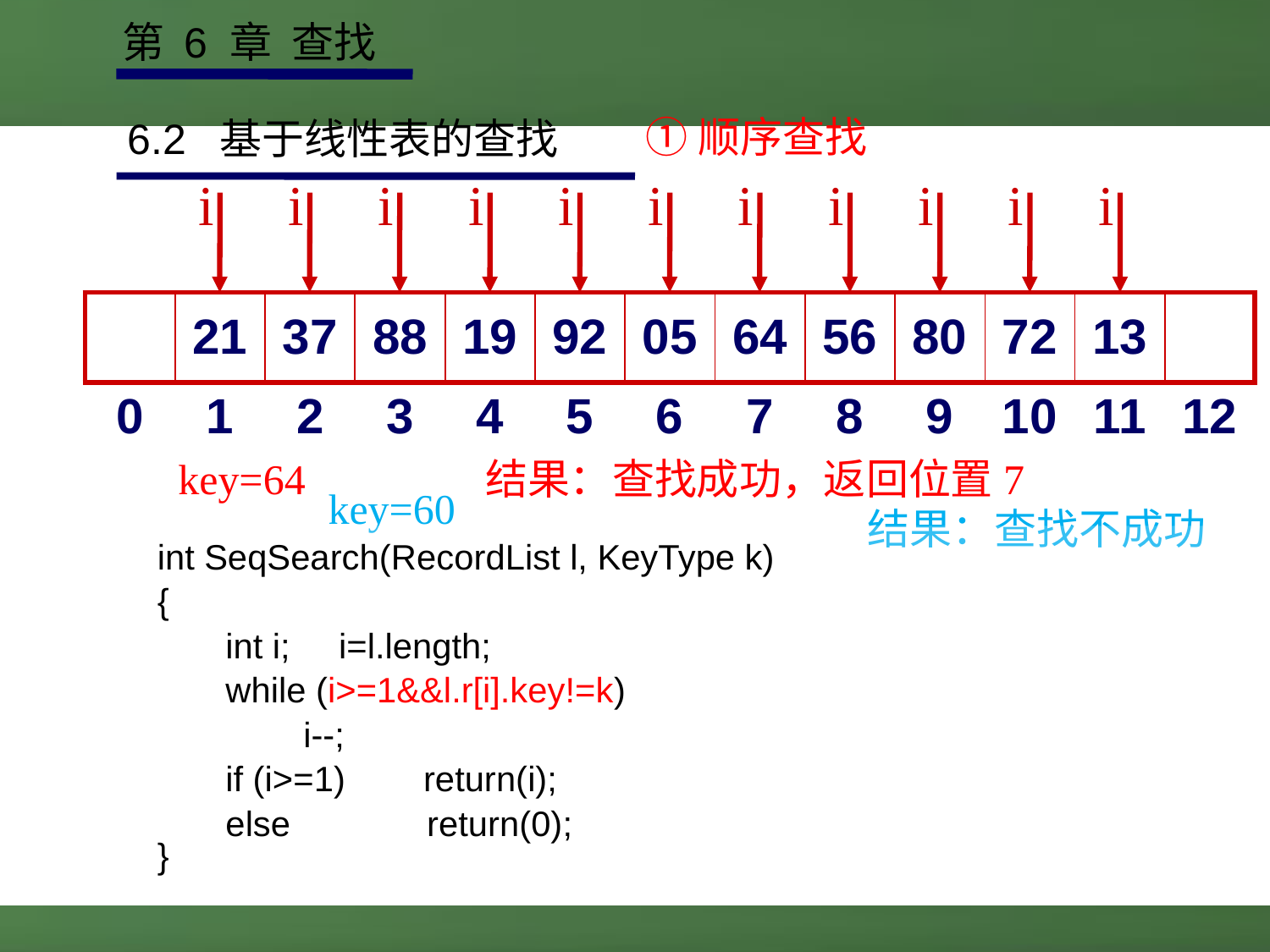

第 6 章  查找

①顺序查找
6.2  基于线性表的查找
i

i

i

i

i

i

i

i

i

i

i

|  | 21 | 37 | 88 | 19 | 92 | 05 | 64 | 56 | 80 | 72 | 13 |  |
| --- | --- | --- | --- | --- | --- | --- | --- | --- | --- | --- | --- | --- |
| 0 | 1 | 2 | 3 | 4 | 5 | 6 | 7 | 8 | 9 | 10 | 11 | 12 |
key=64
结果：查找成功，返回位置7
key=60
结果：查找不成功
int SeqSearch(RecordList l, KeyType k)
{
       int i;     i=l.length;
       while (i>=1&&l.r[i].key!=k)
               i--;
       if (i>=1)        return(i);
       else              return(0);
}